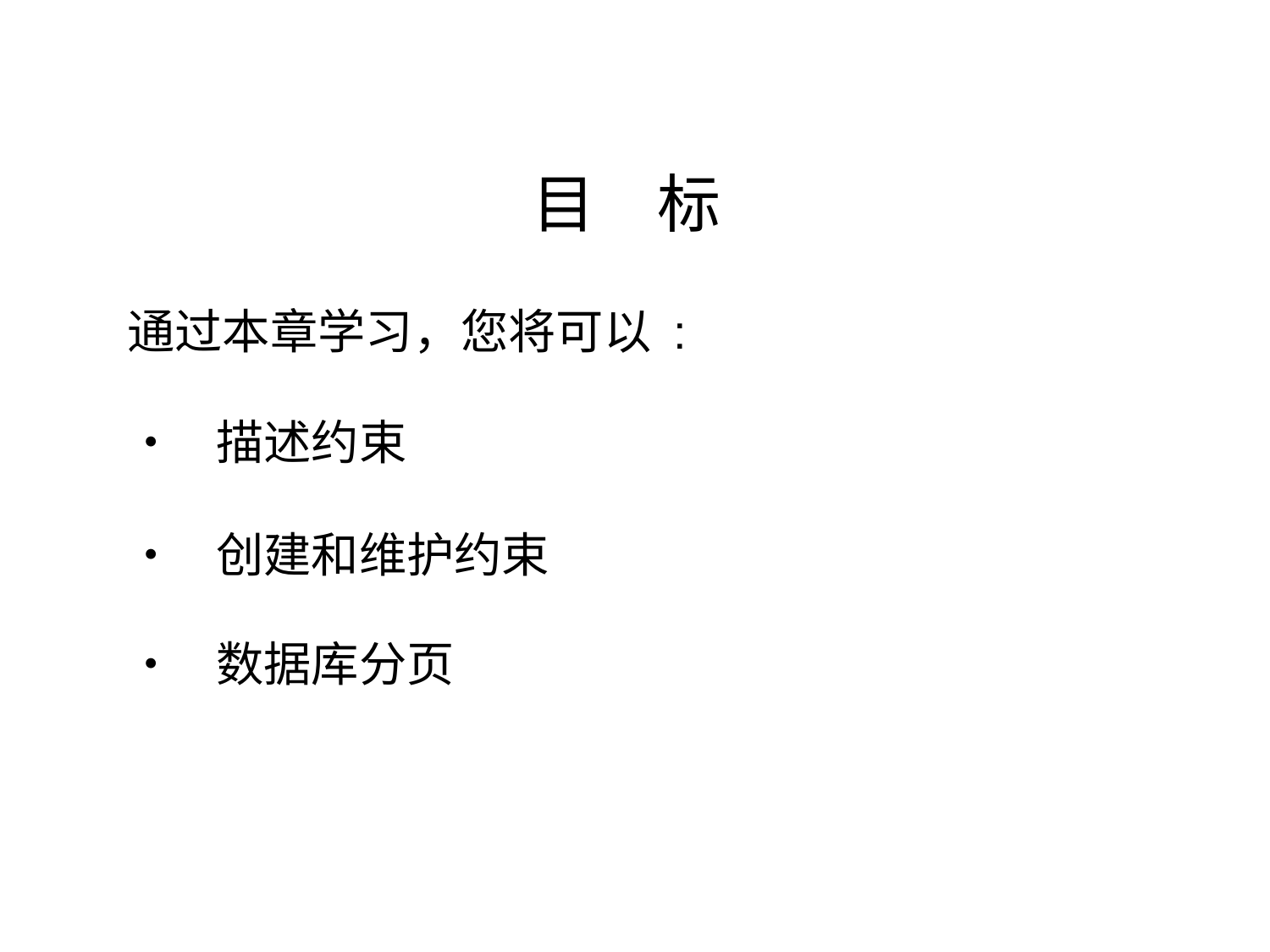

目 标
通过本章学习，您将可以 :
• 描述约束
• 创建和维护约束
• 数据库分页